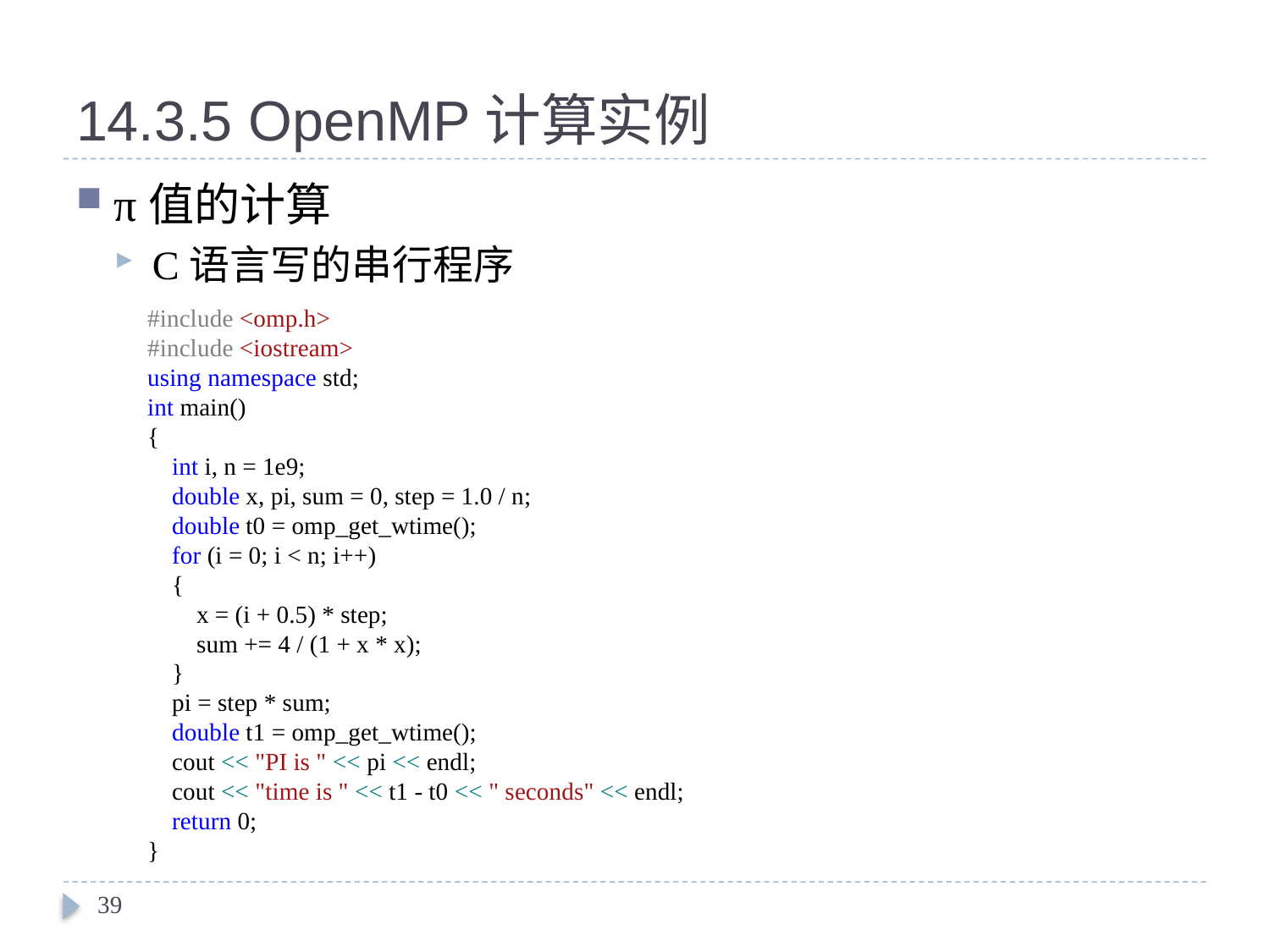

# 14.3.5 OpenMP计算实例
π值的计算
C语言写的串行程序
#include <omp.h>
#include <iostream>
using namespace std;
int main()
{
    int i, n = 1e9;
    double x, pi, sum = 0, step = 1.0 / n;
    double t0 = omp_get_wtime();
    for (i = 0; i < n; i++)
    {
        x = (i + 0.5) * step;
        sum += 4 / (1 + x * x);
    }
    pi = step * sum;
    double t1 = omp_get_wtime();
    cout << "PI is " << pi << endl;
    cout << "time is " << t1 - t0 << " seconds" << endl;
    return 0;
}
39